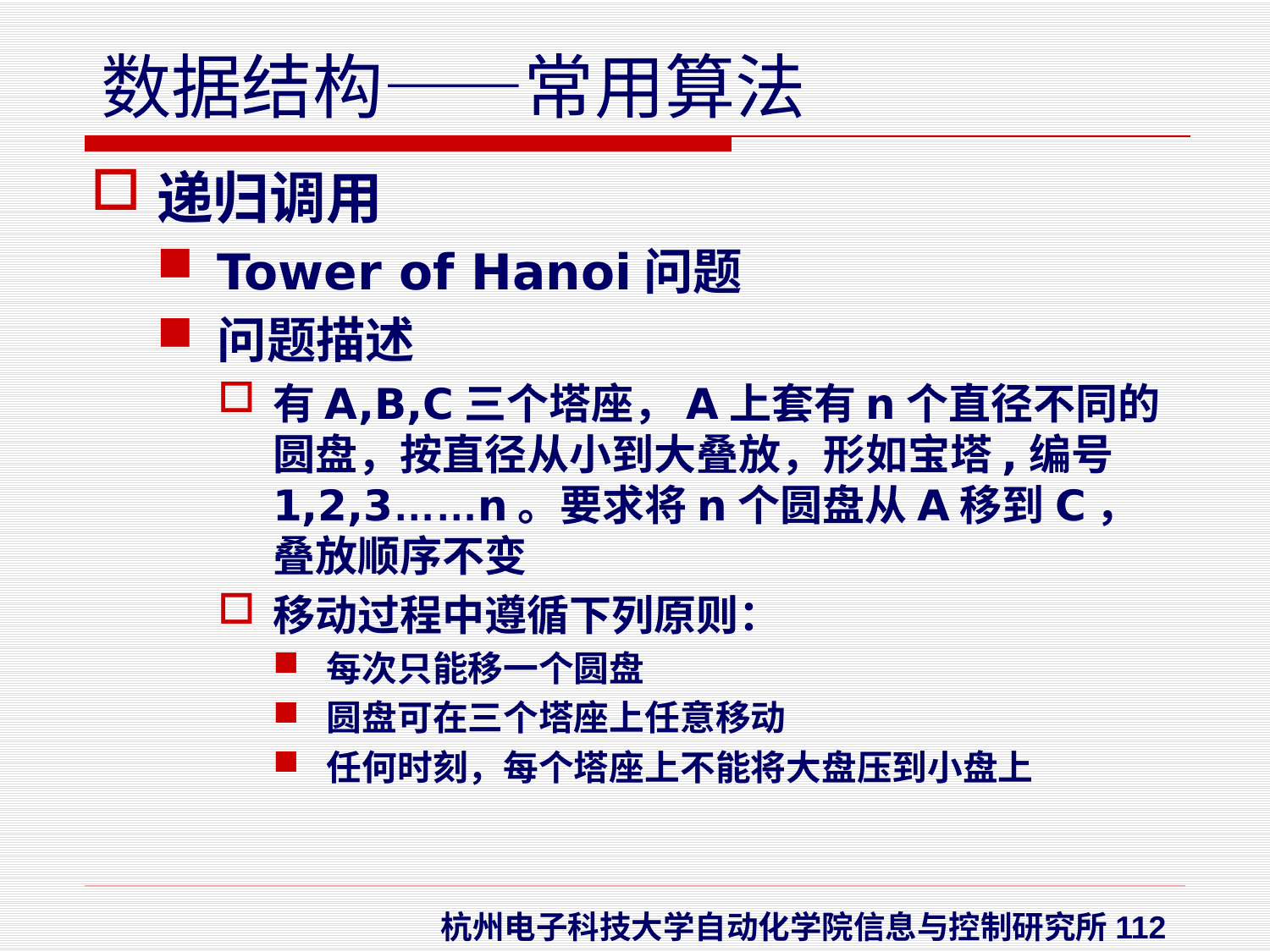

递归调用
Tower of Hanoi问题
问题描述
有A,B,C三个塔座，A上套有n个直径不同的圆盘，按直径从小到大叠放，形如宝塔,编号1,2,3……n。要求将n个圆盘从A移到C，叠放顺序不变
移动过程中遵循下列原则：
每次只能移一个圆盘
圆盘可在三个塔座上任意移动
任何时刻，每个塔座上不能将大盘压到小盘上